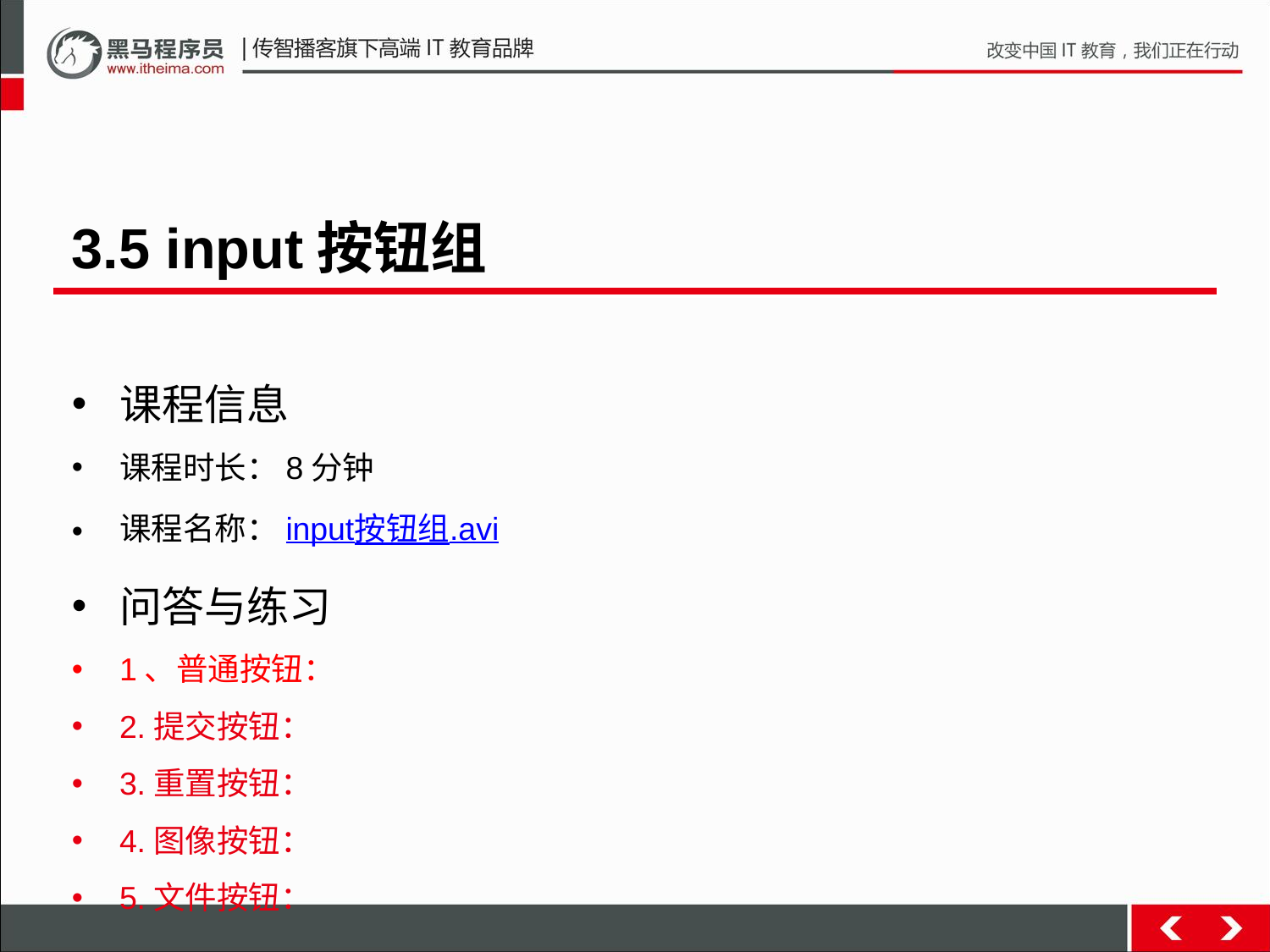

3.5 input按钮组
课程信息
课程时长：8分钟
课程名称：input按钮组.avi
问答与练习
1、普通按钮：
2.提交按钮：
3.重置按钮：
4.图像按钮：
5.文件按钮：